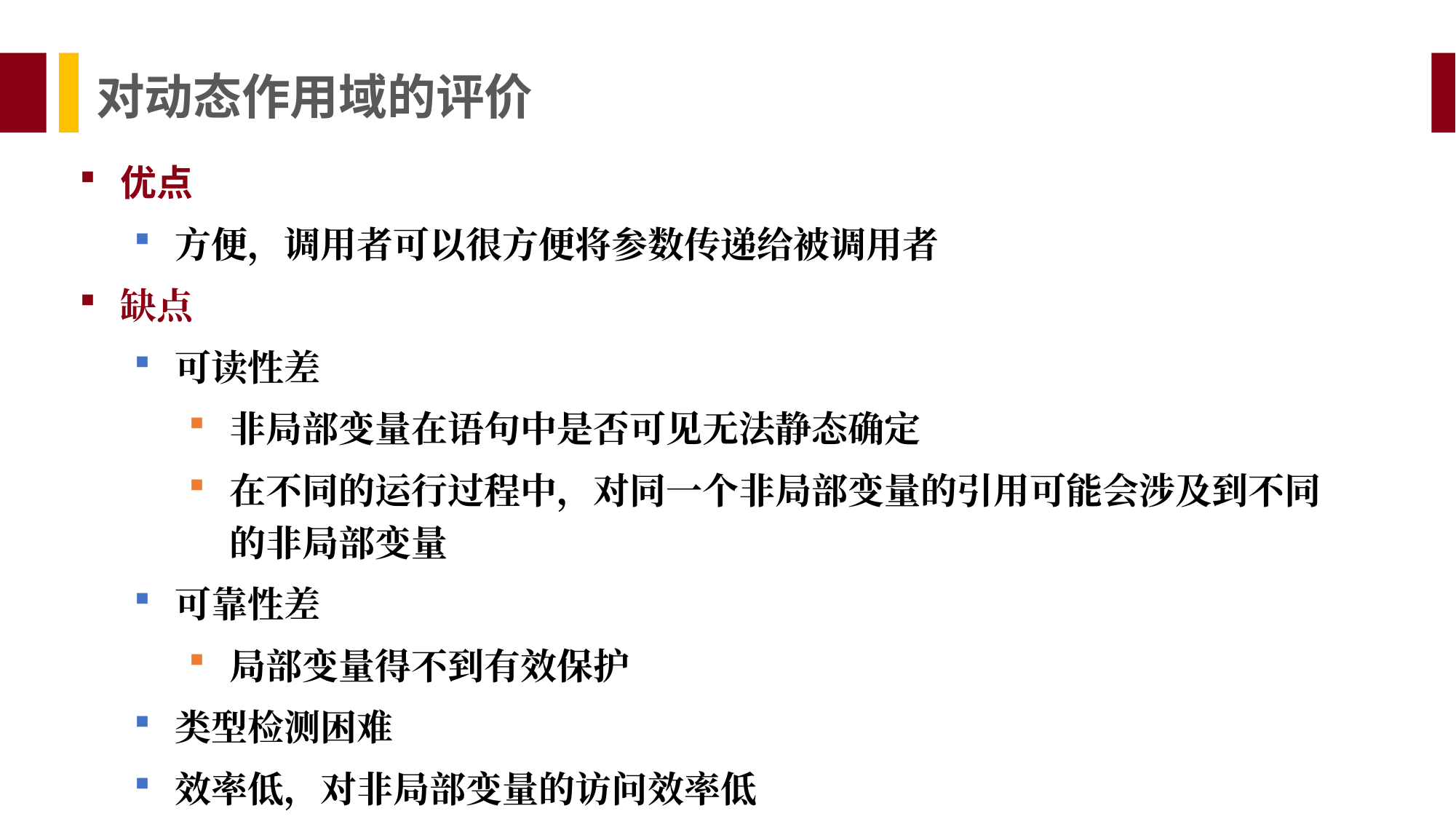

对动态作用域的评价
优点
方便，调用者可以很方便将参数传递给被调用者
缺点
可读性差
非局部变量在语句中是否可见无法静态确定
在不同的运行过程中，对同一个非局部变量的引用可能会涉及到不同的非局部变量
可靠性差
局部变量得不到有效保护
类型检测困难
效率低，对非局部变量的访问效率低